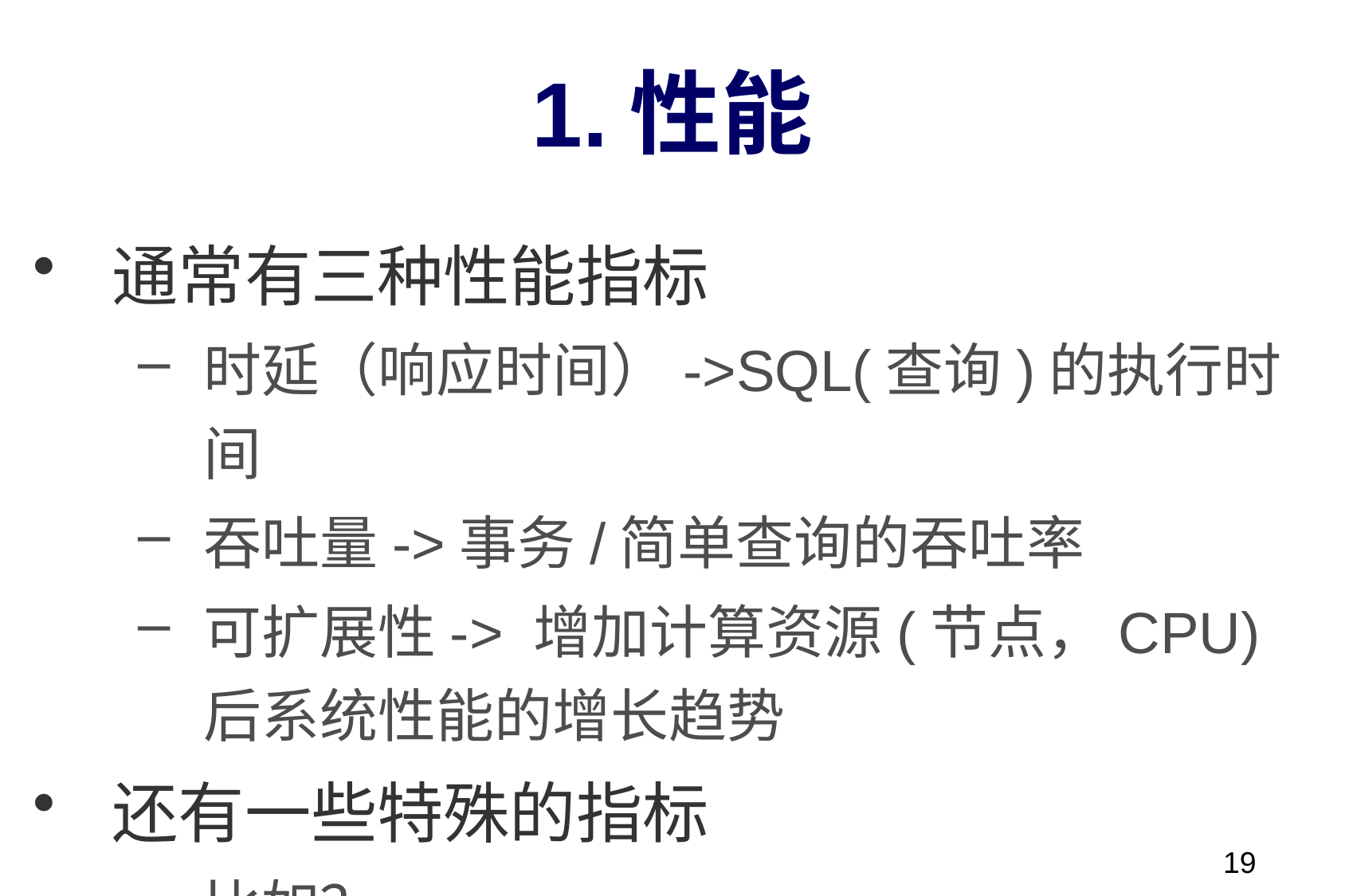

# 1.性能
通常有三种性能指标
时延（响应时间）->SQL(查询)的执行时间
吞吐量->事务/简单查询的吞吐率
可扩展性-> 增加计算资源(节点，CPU)后系统性能的增长趋势
还有一些特殊的指标
比如？
19